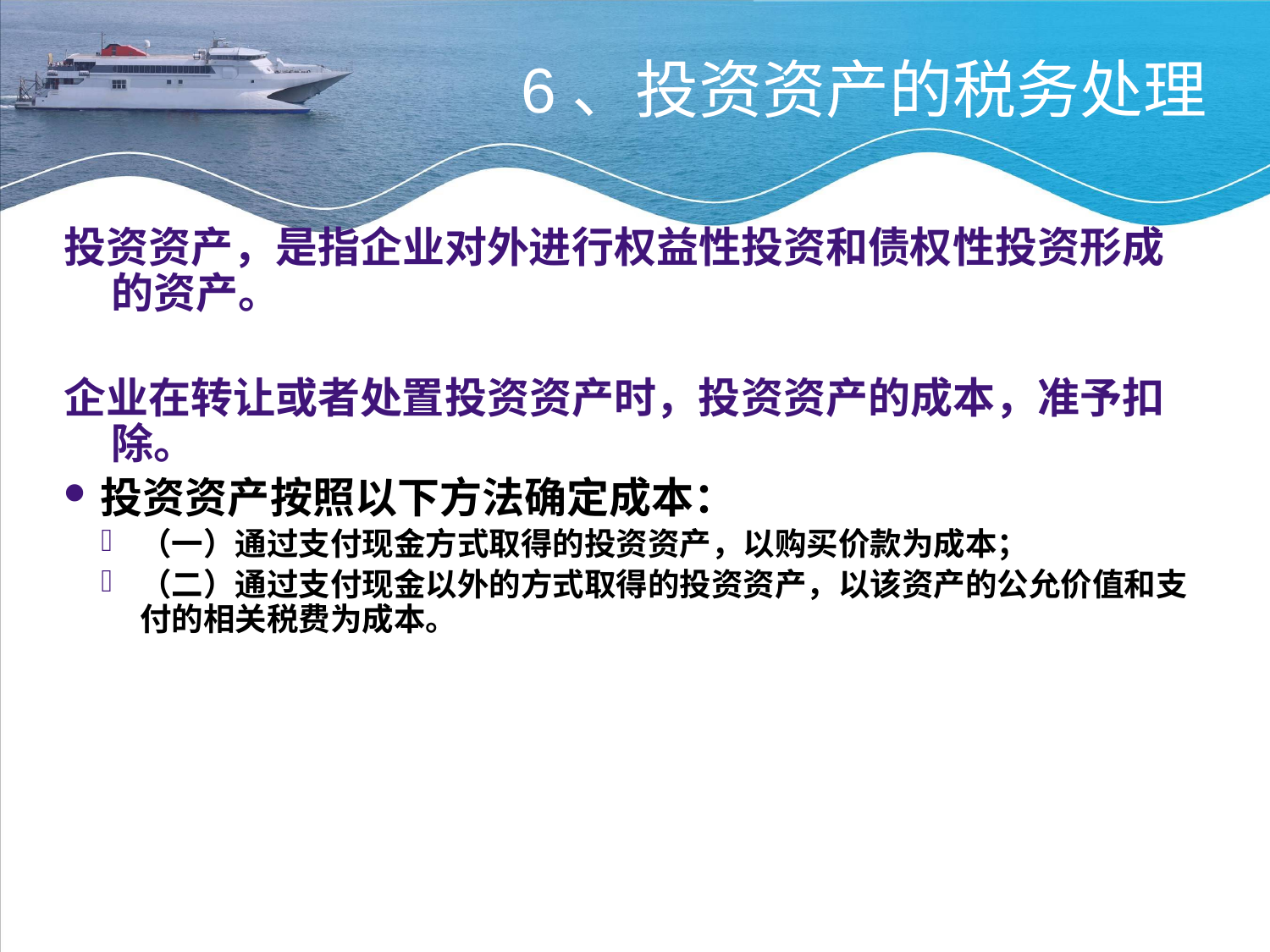

# 6、投资资产的税务处理
投资资产，是指企业对外进行权益性投资和债权性投资形成的资产。
企业在转让或者处置投资资产时，投资资产的成本，准予扣除。
投资资产按照以下方法确定成本：
（一）通过支付现金方式取得的投资资产，以购买价款为成本；
（二）通过支付现金以外的方式取得的投资资产，以该资产的公允价值和支付的相关税费为成本。